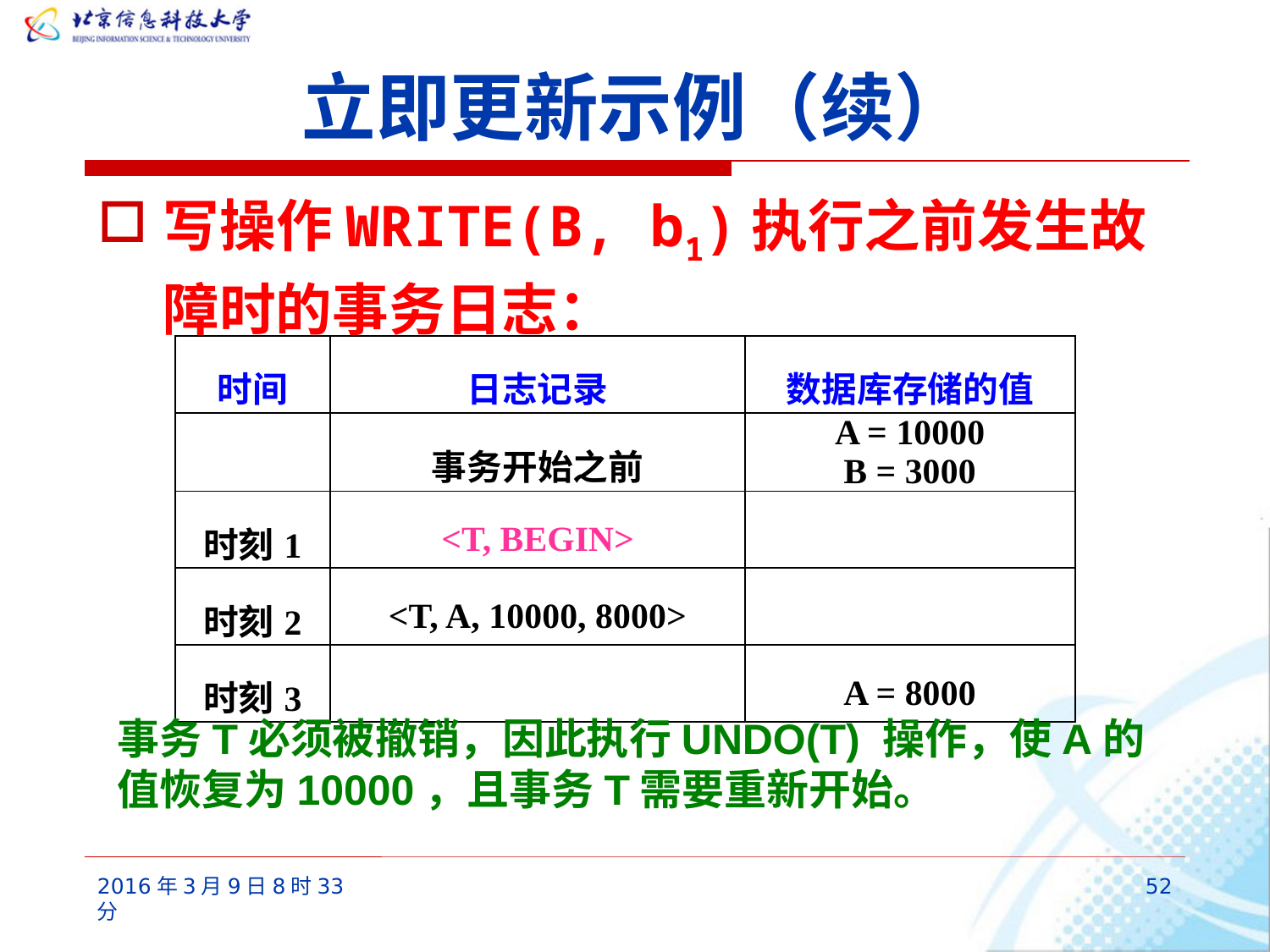

# 立即更新示例（续）
写操作WRITE(B, b1)执行之前发生故障时的事务日志：
| 时间 | 日志记录 | 数据库存储的值 |
| --- | --- | --- |
|  | 事务开始之前 | A = 10000 B = 3000 |
| 时刻1 | <T, BEGIN> |  |
| 时刻2 | <T, A, 10000, 8000> |  |
| 时刻3 |  | A = 8000 |
事务T必须被撤销，因此执行UNDO(T) 操作，使A的值恢复为10000，且事务T需要重新开始。
2016年3月9日8时33分
52